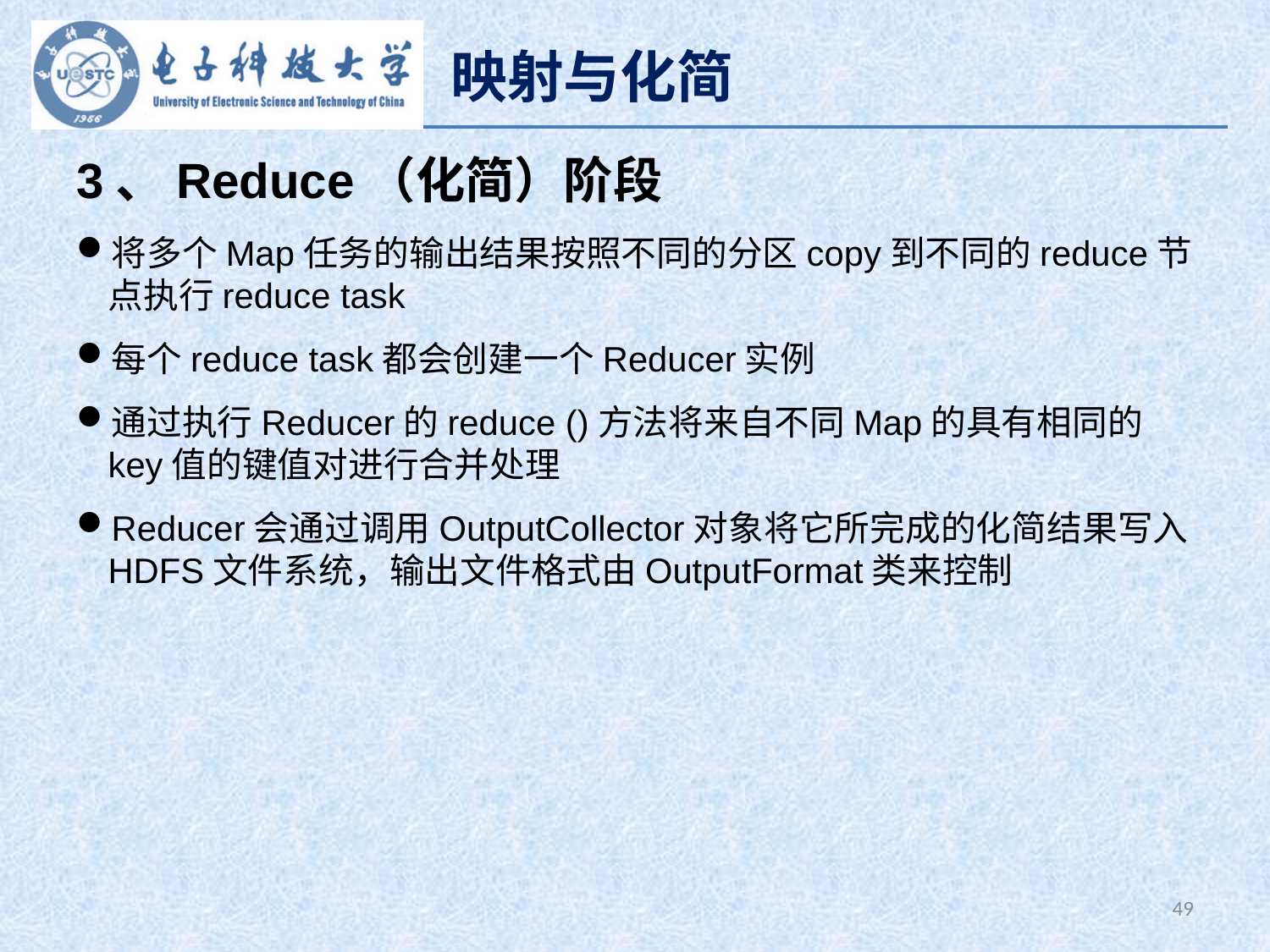

映射与化简
3、Reduce（化简）阶段
将多个Map任务的输出结果按照不同的分区copy到不同的reduce节点执行reduce task
每个reduce task都会创建一个Reducer实例
通过执行Reducer的reduce ()方法将来自不同Map的具有相同的key值的键值对进行合并处理
Reducer会通过调用OutputCollector对象将它所完成的化简结果写入HDFS文件系统，输出文件格式由OutputFormat类来控制
49